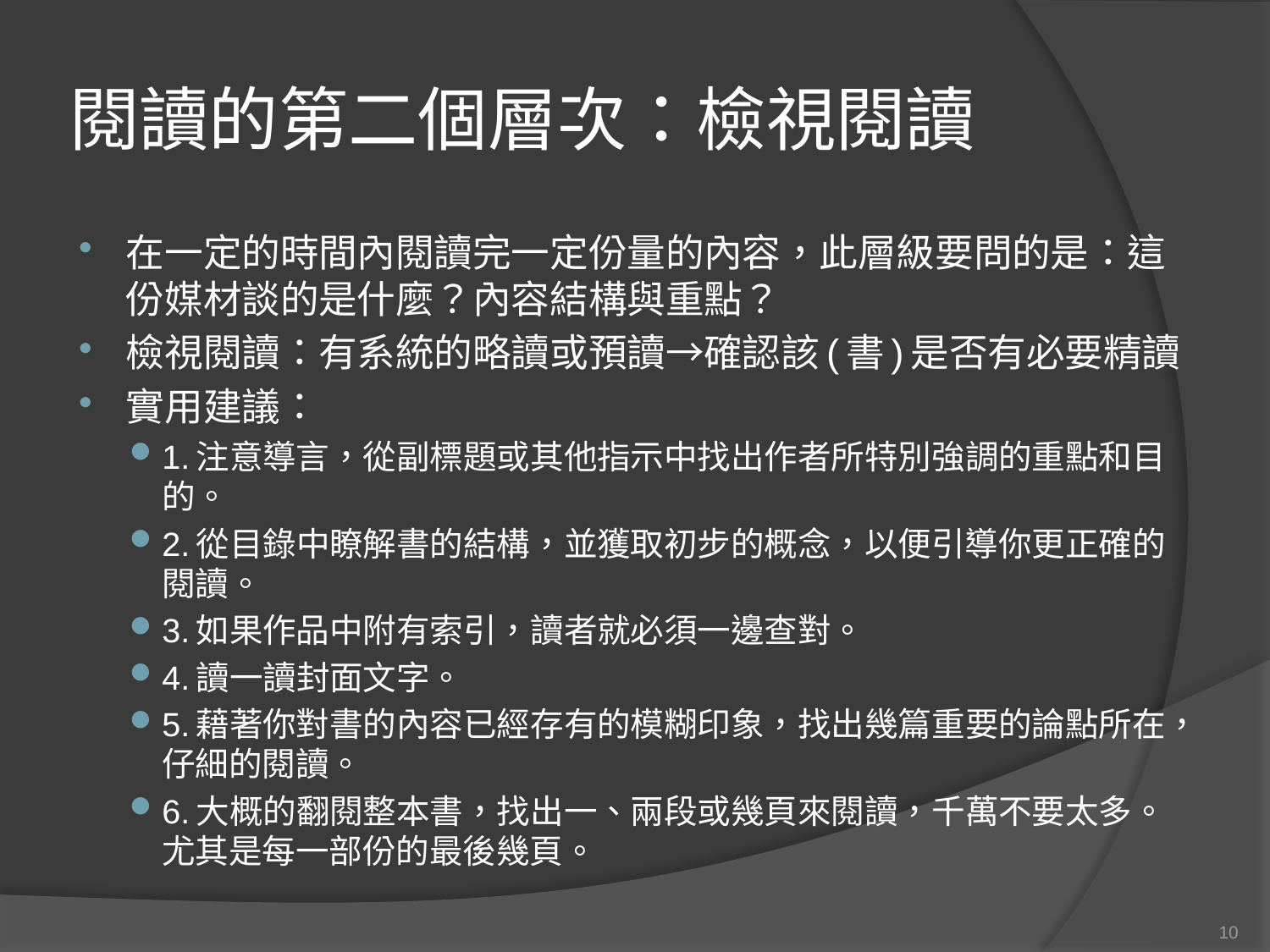

# 閱讀的第二個層次：檢視閱讀
在一定的時間內閱讀完一定份量的內容，此層級要問的是：這份媒材談的是什麼？內容結構與重點？
檢視閱讀：有系統的略讀或預讀→確認該(書)是否有必要精讀
實用建議：
1.注意導言，從副標題或其他指示中找出作者所特別強調的重點和目的。
2.從目錄中瞭解書的結構，並獲取初步的概念，以便引導你更正確的閱讀。
3.如果作品中附有索引，讀者就必須一邊查對。
4.讀一讀封面文字。
5.藉著你對書的內容已經存有的模糊印象，找出幾篇重要的論點所在，仔細的閱讀。
6.大概的翻閱整本書，找出一、兩段或幾頁來閱讀，千萬不要太多。尤其是每一部份的最後幾頁。

10